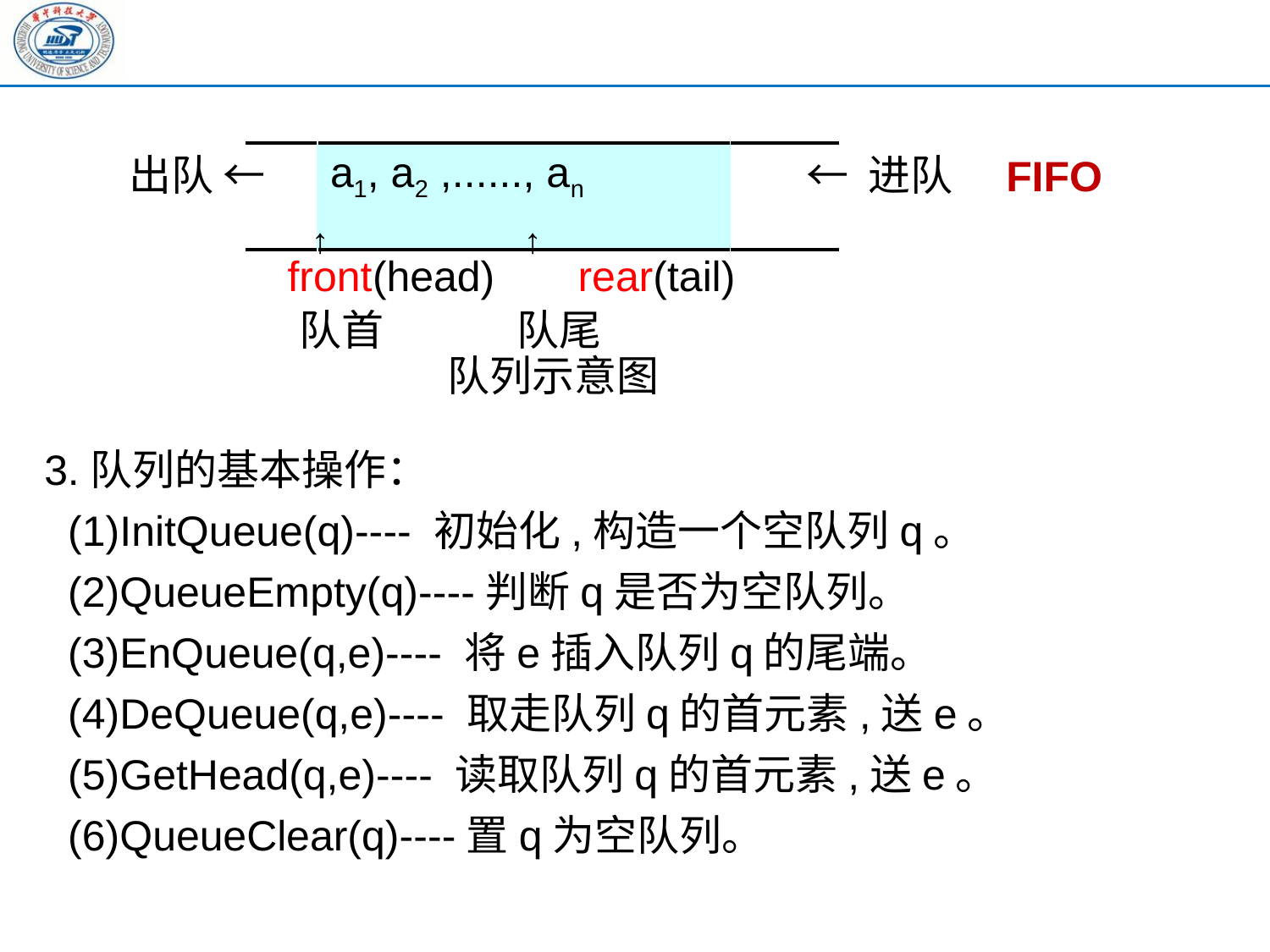

出队 ←
|  | a1, a2 ,......, an |  |
| --- | --- | --- |

← 进队
 FIFO

↑                    ↑
 front(head)       rear(tail)
 队首              队尾
 队列示意图
3.队列的基本操作：
  (1)InitQueue(q)---- 初始化,构造一个空队列q。
  (2)QueueEmpty(q)----判断q是否为空队列。
  (3)EnQueue(q,e)---- 将e插入队列q的尾端。
  (4)DeQueue(q,e)---- 取走队列q的首元素,送e。
  (5)GetHead(q,e)---- 读取队列q的首元素,送e。
  (6)QueueClear(q)----置q为空队列。